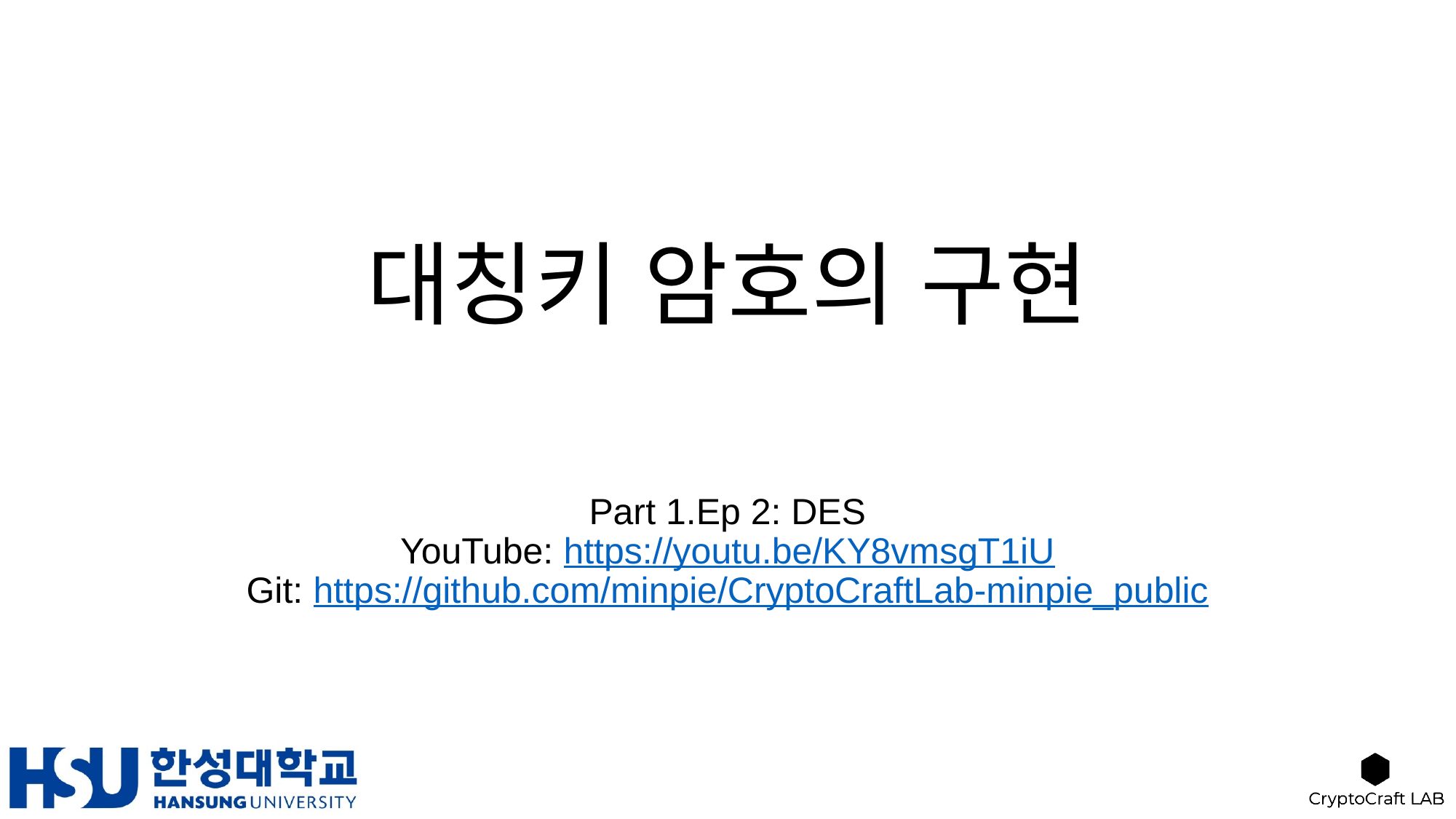

# 대칭키 암호의 구현
Part 1.Ep 2: DES
YouTube: https://youtu.be/KY8vmsgT1iU
Git: https://github.com/minpie/CryptoCraftLab-minpie_public